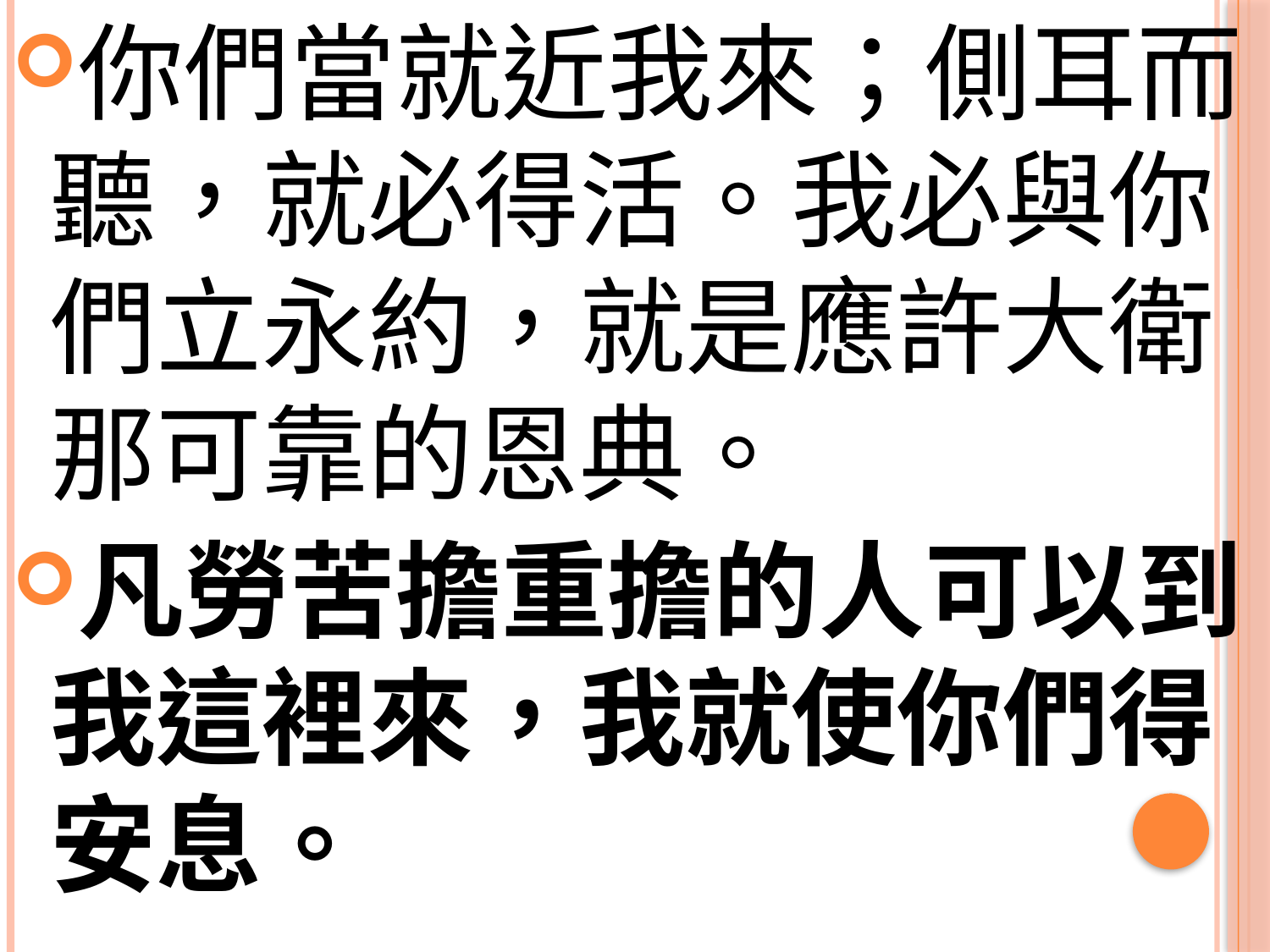

你們當就近我來；側耳而聽，就必得活。我必與你們立永約，就是應許大衛那可靠的恩典。
凡勞苦擔重擔的人可以到我這裡來，我就使你們得安息。